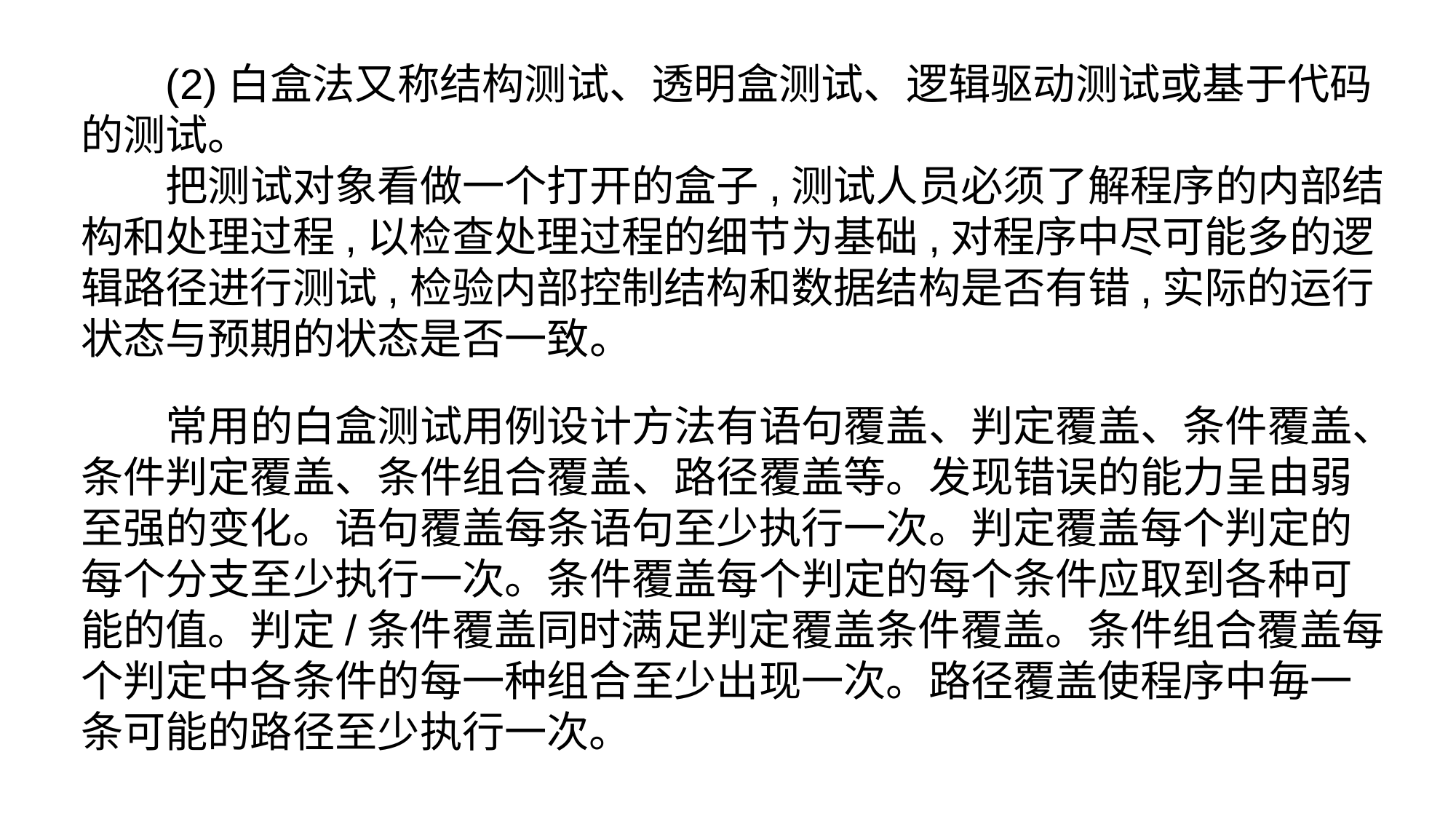

(2)白盒法又称结构测试、透明盒测试、逻辑驱动测试或基于代码的测试。
把测试对象看做一个打开的盒子,测试人员必须了解程序的内部结构和处理过程,以检查处理过程的细节为基础,对程序中尽可能多的逻辑路径进行测试,检验内部控制结构和数据结构是否有错,实际的运行状态与预期的状态是否一致。
常用的白盒测试用例设计方法有语句覆盖、判定覆盖、条件覆盖、条件判定覆盖、条件组合覆盖、路径覆盖等。发现错误的能力呈由弱至强的变化。语句覆盖每条语句至少执行一次。判定覆盖每个判定的每个分支至少执行一次。条件覆盖每个判定的每个条件应取到各种可能的值。判定/条件覆盖同时满足判定覆盖条件覆盖。条件组合覆盖每个判定中各条件的每一种组合至少出现一次。路径覆盖使程序中毎一条可能的路径至少执行一次。